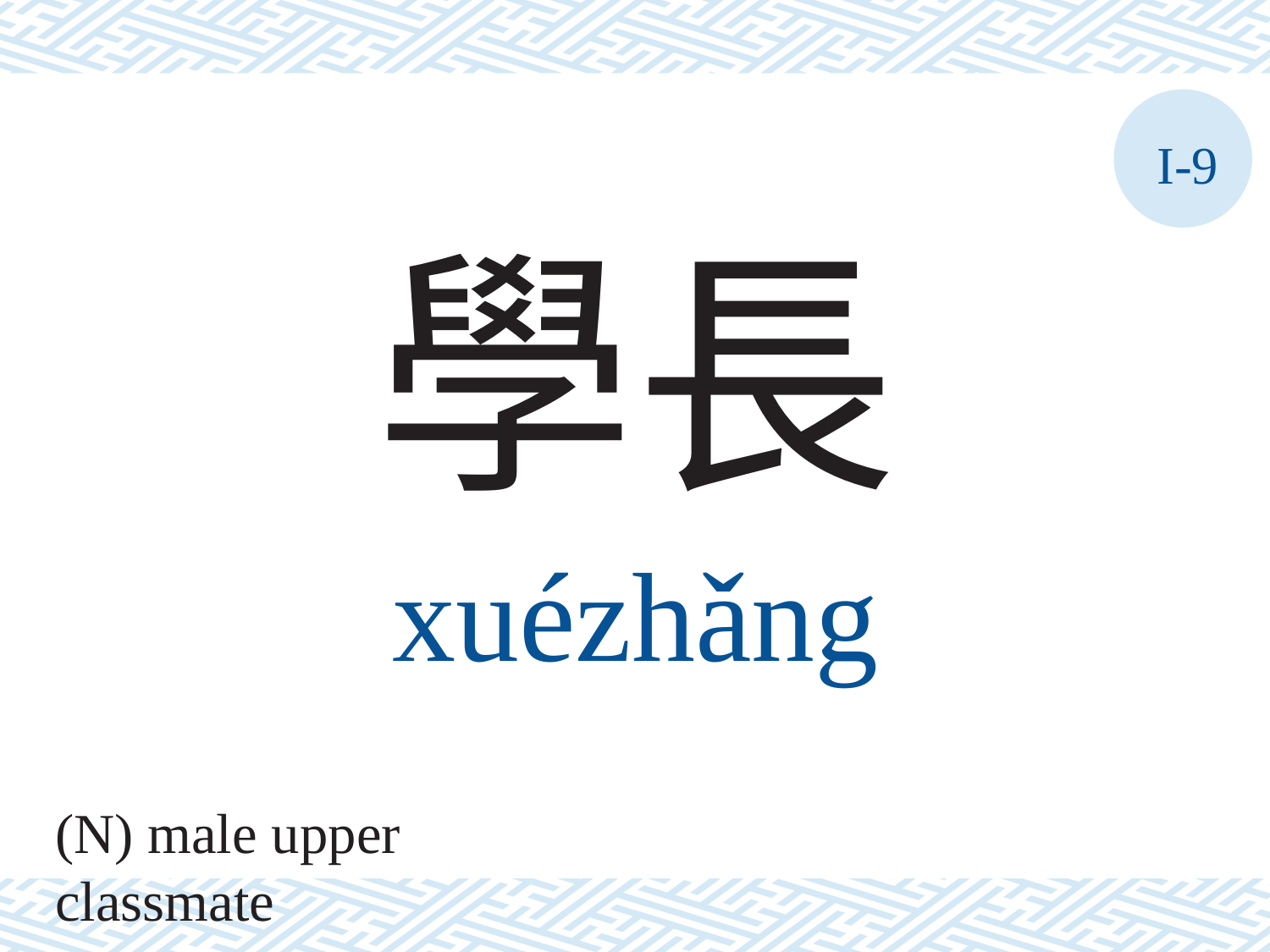

I-9
學長
xuézhǎng
(N) male upper classmate